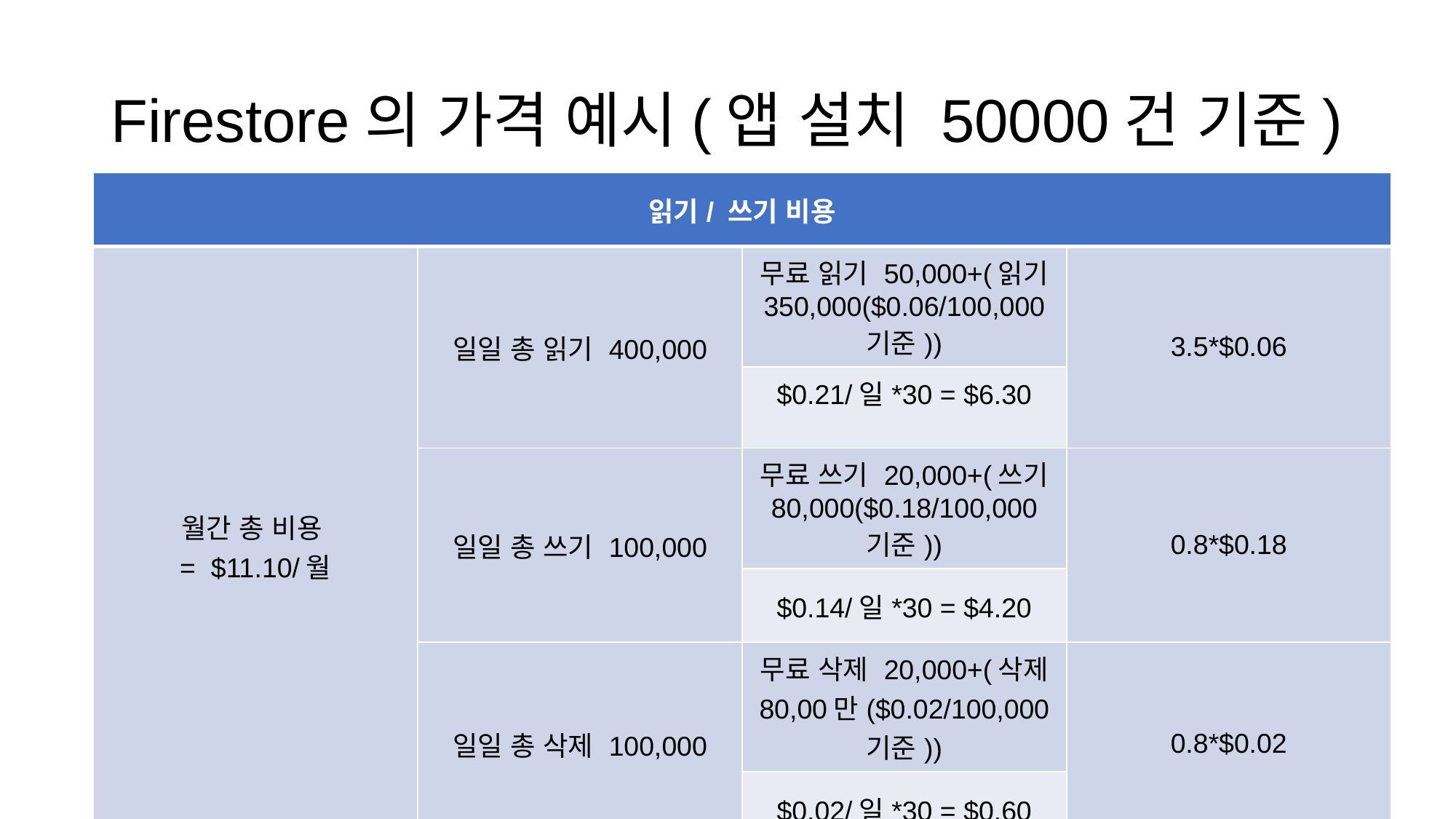

# Firestore의 가격 예시(앱 설치 50000건 기준)
| 읽기/ 쓰기 비용 |  |  |  |
| --- | --- | --- | --- |
| 월간 총 비용 =  $11.10/월 | 일일 총 읽기 400,000 | 무료 읽기 50,000+(읽기 350,000($0.06/100,000 기준)) | 3.5\*$0.06 |
|  |  | $0.21/일\*30 = $6.30 |  |
|  | 일일 총 쓰기 100,000 | 무료 쓰기 20,000+(쓰기 80,000($0.18/100,000 기준)) | 0.8\*$0.18 |
|  |  | $0.14/일\*30 = $4.20 |  |
|  | 일일 총 삭제 100,000 | 무료 삭제 20,000+(삭제 80,00만($0.02/100,000 기준)) | 0.8\*$0.02 |
|  |  | $0.02/일\*30 = $0.60 |  |